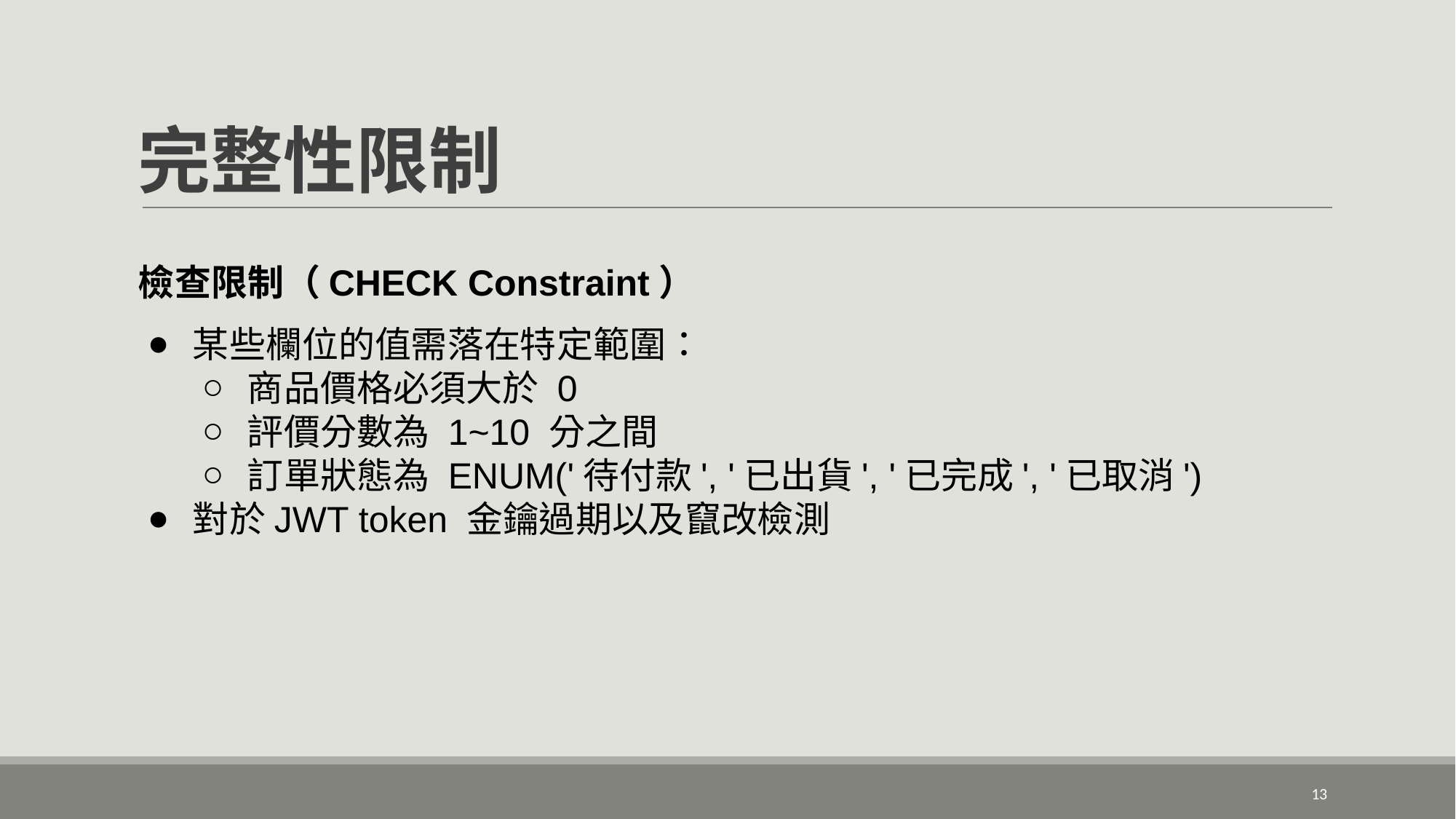

# 完整性限制
檢查限制（CHECK Constraint）
某些欄位的值需落在特定範圍：
商品價格必須大於 0
評價分數為 1~10 分之間
訂單狀態為 ENUM('待付款', '已出貨', '已完成', '已取消')
對於JWT token 金鑰過期以及竄改檢測
13